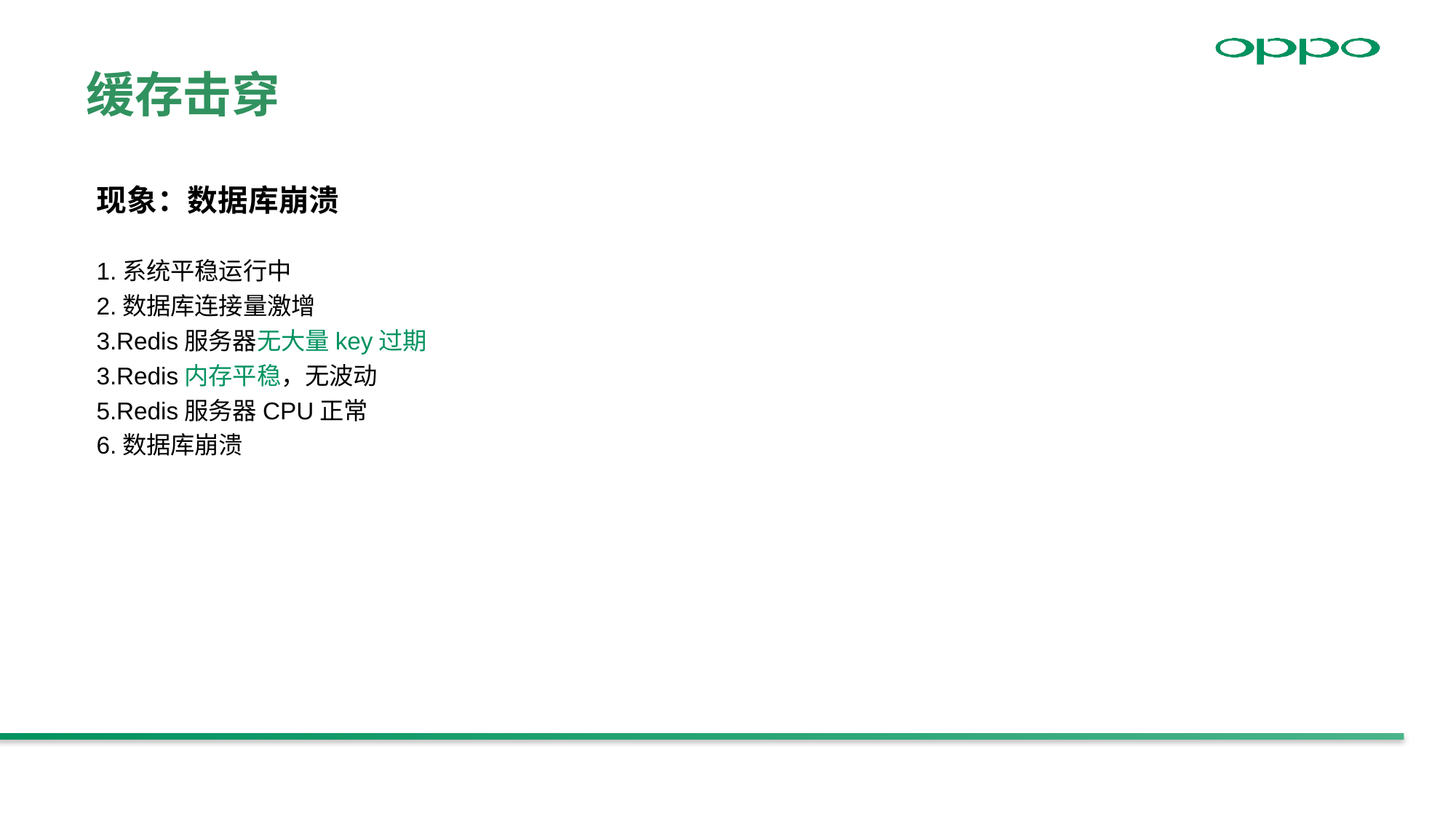

缓存击穿

现象：数据库崩溃

1.系统平稳运行中
2.数据库连接量激增
3.Redis服务器无大量key过期
3.Redis内存平稳，无波动
5.Redis服务器CPU正常
6.数据库崩溃